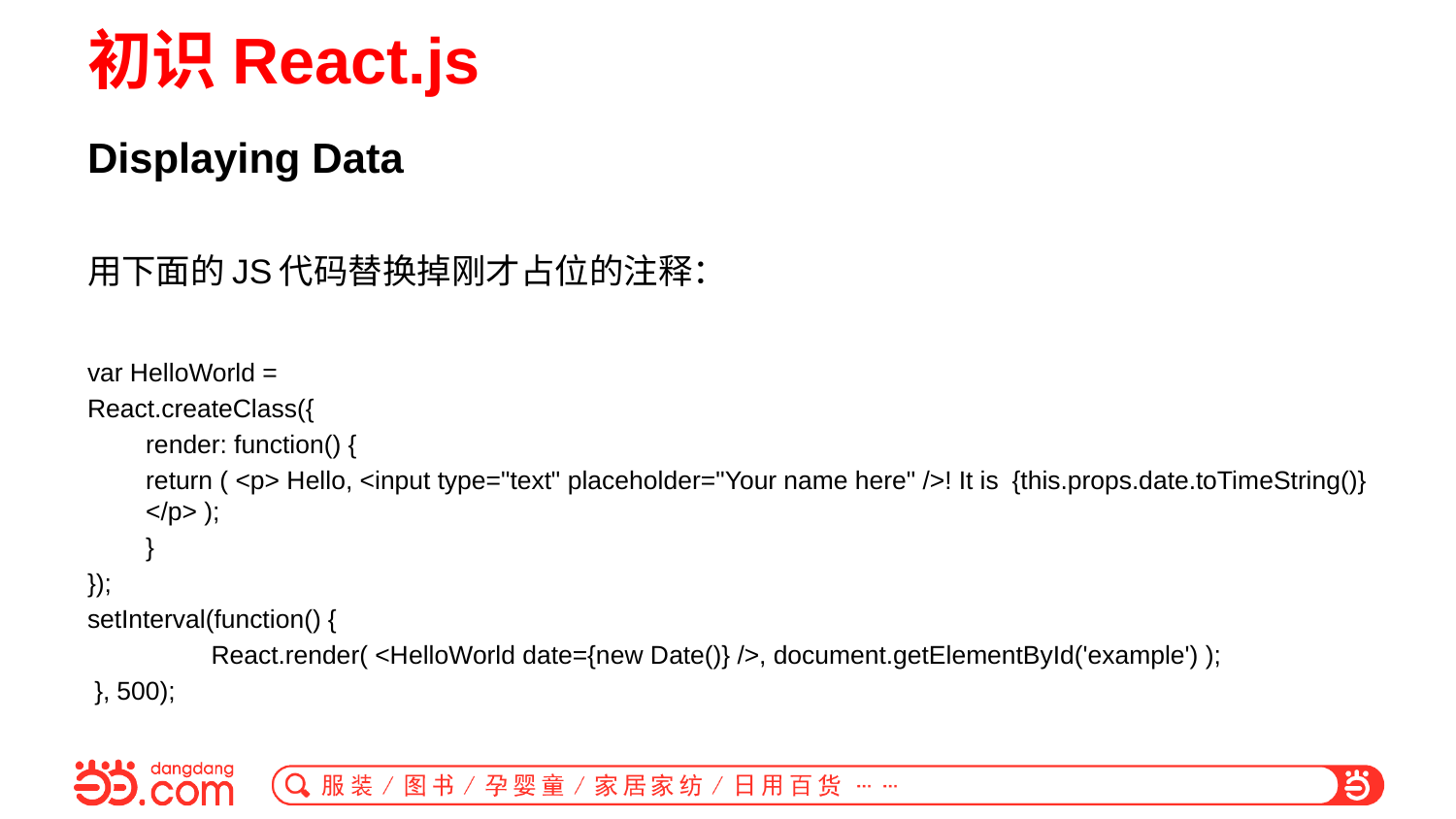

# 初识React.js
Displaying Data

用下面的JS代码替换掉刚才占位的注释：

var HelloWorld =
React.createClass({
render: function() {
	return ( <p> Hello, <input type="text" placeholder="Your name here" />! It is 	{this.props.date.toTimeString()} </p> );
	}
});
setInterval(function() {
	React.render( <HelloWorld date={new Date()} />, document.getElementById('example') );
 }, 500);